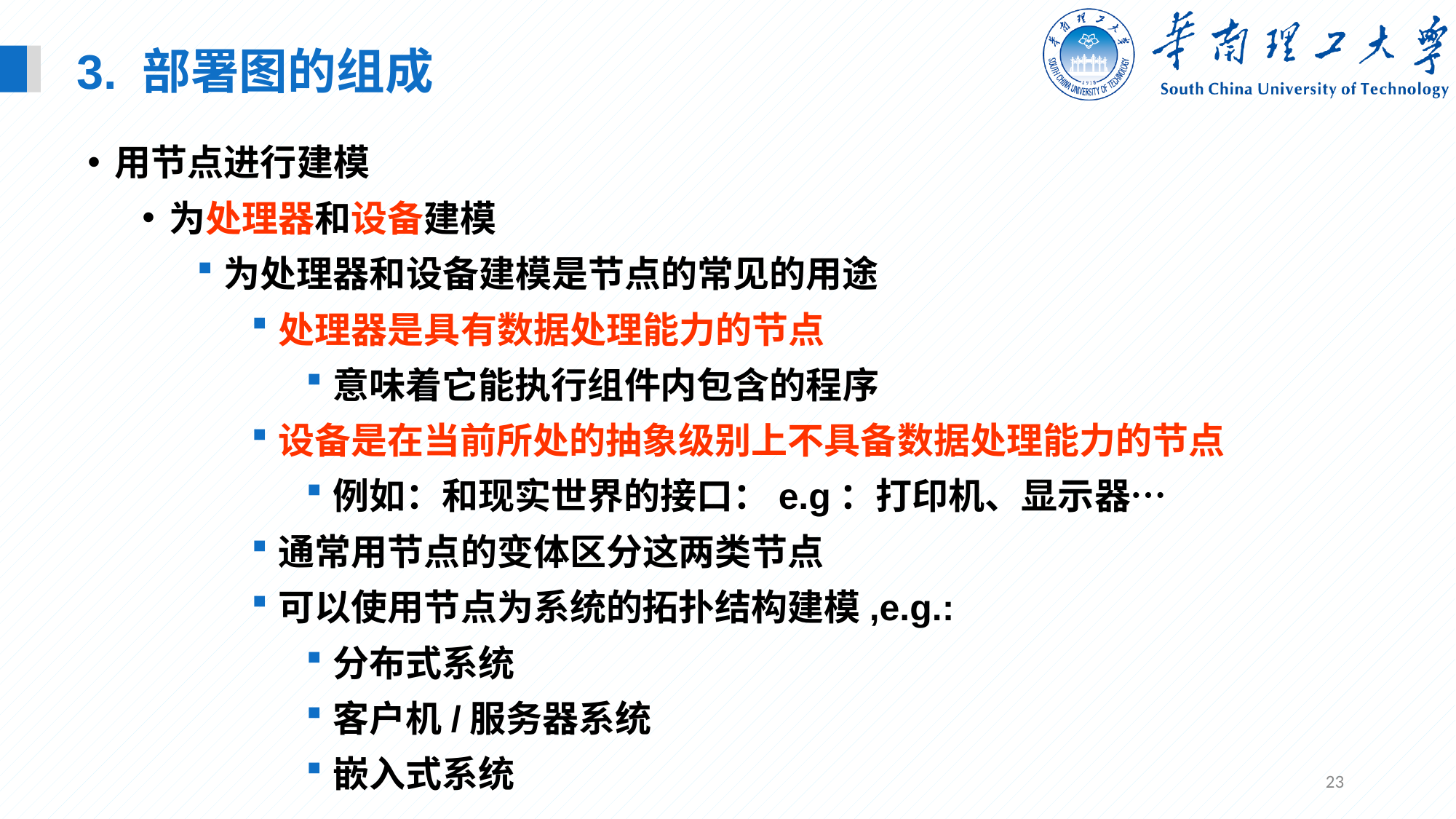

3. 部署图的组成
用节点进行建模
为处理器和设备建模
为处理器和设备建模是节点的常见的用途
处理器是具有数据处理能力的节点
意味着它能执行组件内包含的程序
设备是在当前所处的抽象级别上不具备数据处理能力的节点
例如：和现实世界的接口：e.g：打印机、显示器…
通常用节点的变体区分这两类节点
可以使用节点为系统的拓扑结构建模,e.g.:
分布式系统
客户机/服务器系统
嵌入式系统
23